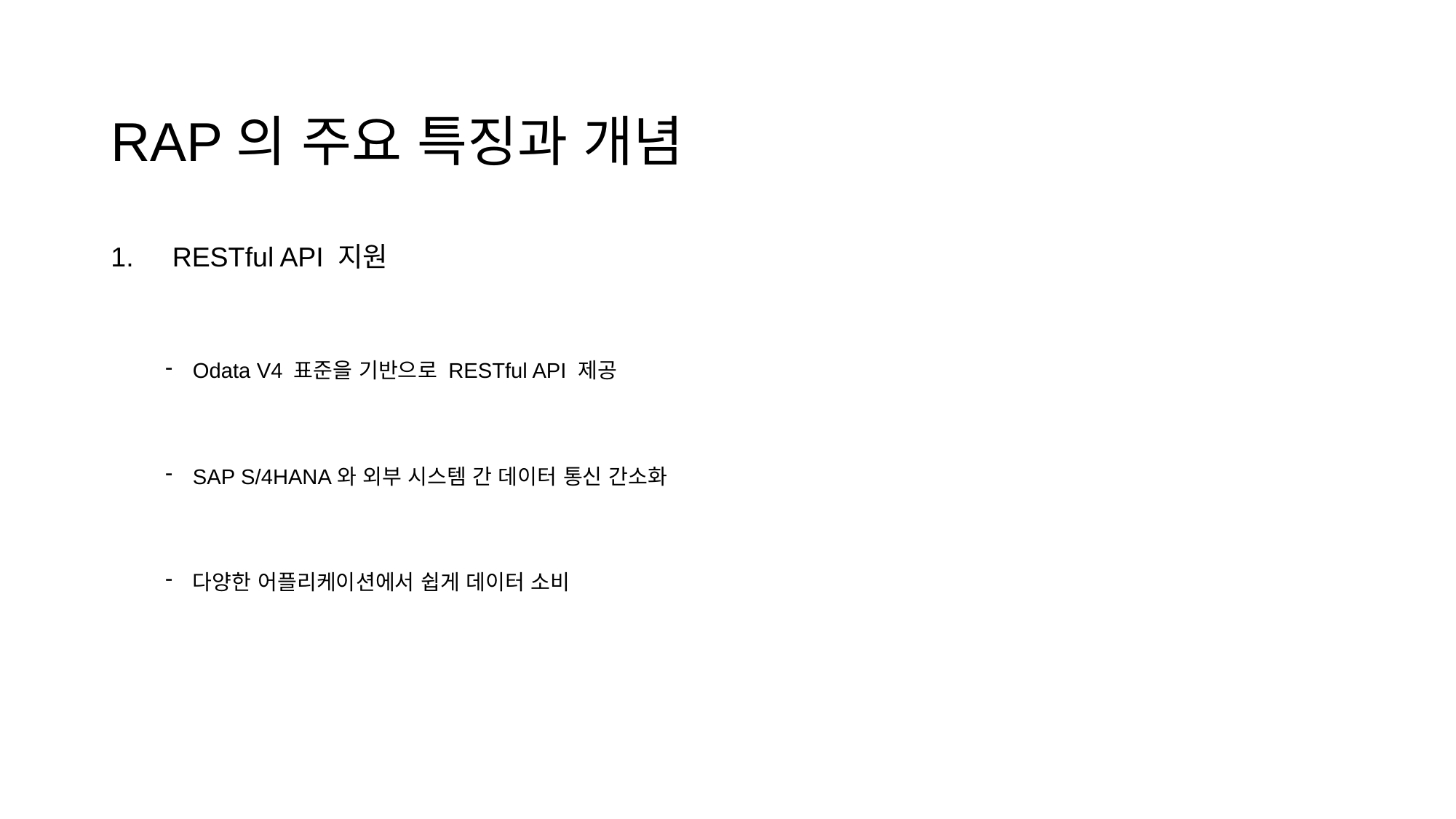

# RAP의 주요 특징과 개념
RESTful API 지원

Odata V4 표준을 기반으로 RESTful API 제공

SAP S/4HANA와 외부 시스템 간 데이터 통신 간소화

다양한 어플리케이션에서 쉽게 데이터 소비